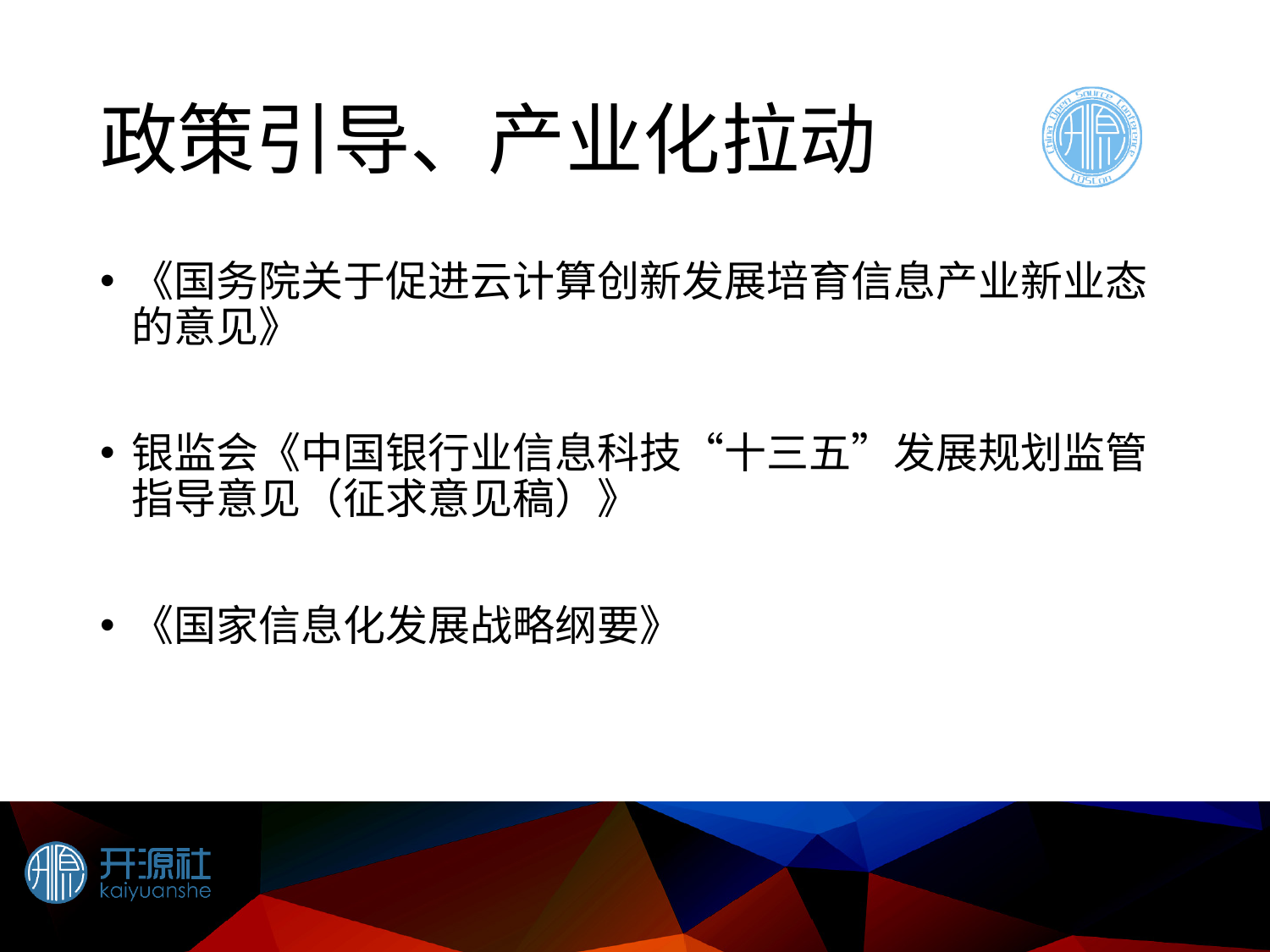

# 政策引导、产业化拉动
《国务院关于促进云计算创新发展培育信息产业新业态的意见》

银监会《中国银行业信息科技“十三五”发展规划监管指导意见（征求意见稿）》

《国家信息化发展战略纲要》